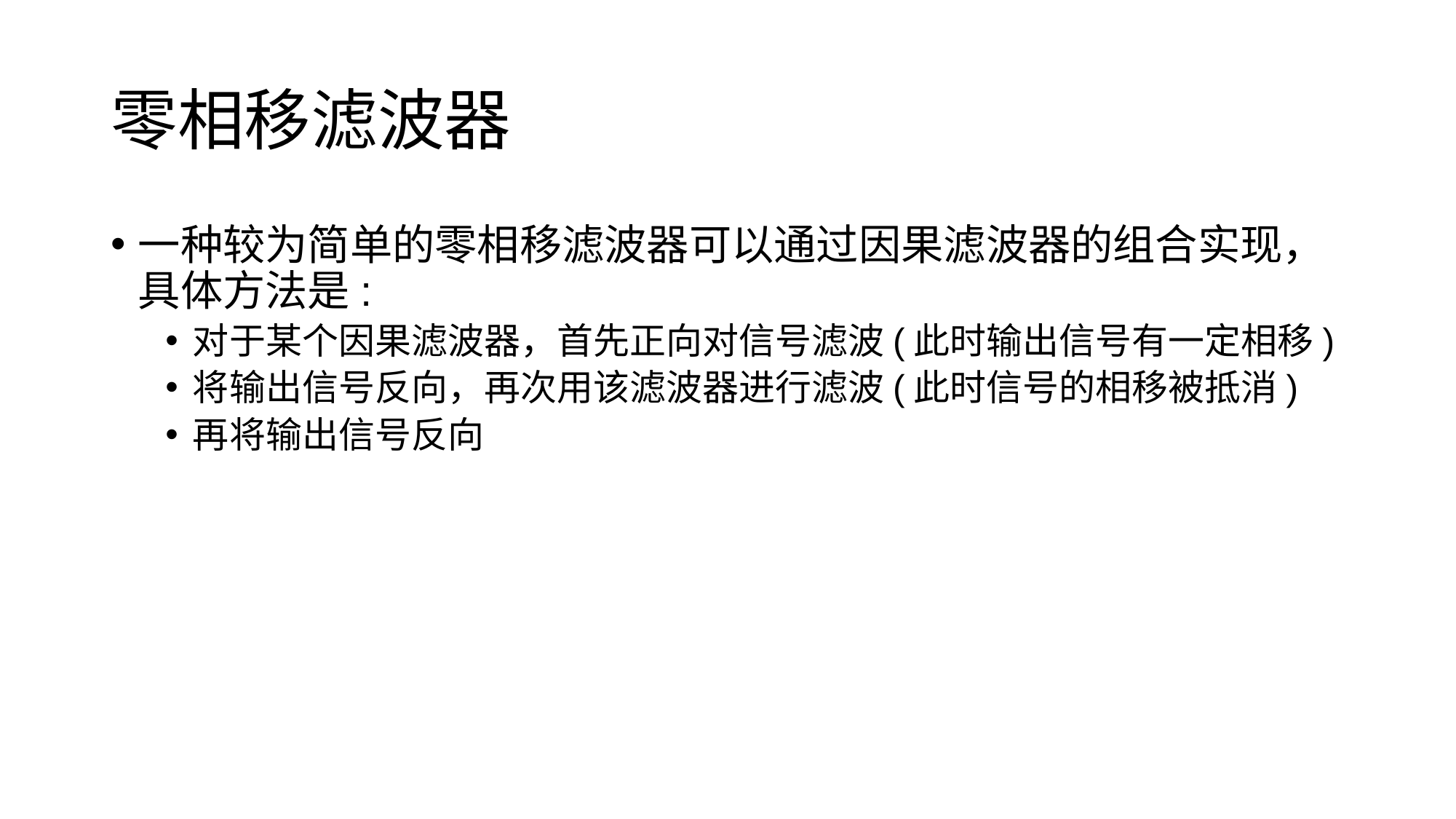

# 零相移滤波器
一种较为简单的零相移滤波器可以通过因果滤波器的组合实现，具体方法是:
对于某个因果滤波器，首先正向对信号滤波(此时输出信号有一定相移)
将输出信号反向，再次用该滤波器进行滤波(此时信号的相移被抵消)
再将输出信号反向